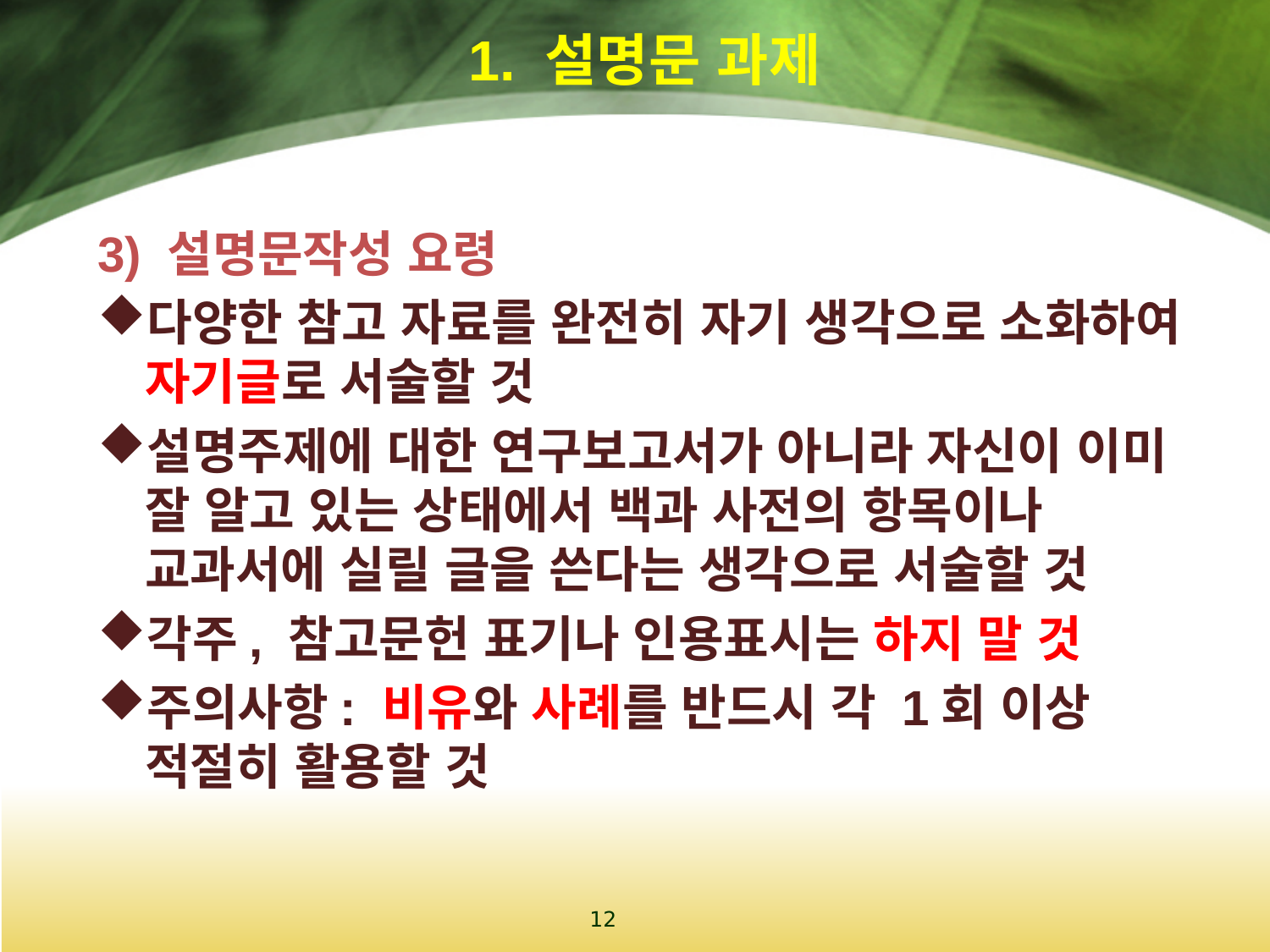

# 1. 설명문 과제
3) 설명문작성 요령
다양한 참고 자료를 완전히 자기 생각으로 소화하여 자기글로 서술할 것
설명주제에 대한 연구보고서가 아니라 자신이 이미 잘 알고 있는 상태에서 백과 사전의 항목이나 교과서에 실릴 글을 쓴다는 생각으로 서술할 것
각주, 참고문헌 표기나 인용표시는 하지 말 것
주의사항: 비유와 사례를 반드시 각 1회 이상 적절히 활용할 것

12